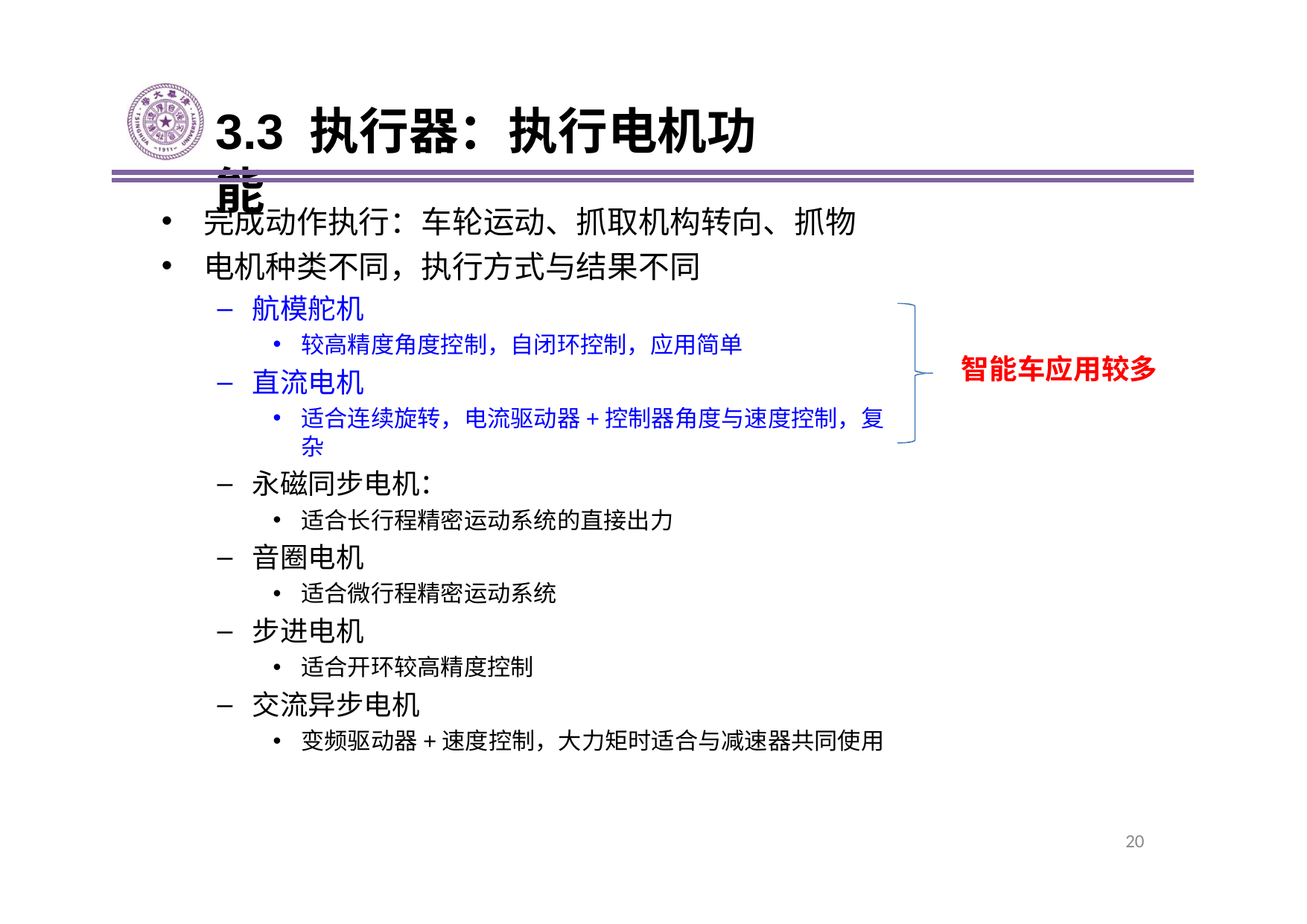

# 3.3 执行器：执行电机功能

完成动作执行：车轮运动、抓取机构转向、抓物
电机种类不同，执行方式与结果不同
航模舵机
较高精度角度控制，自闭环控制，应用简单
直流电机
适合连续旋转，电流驱动器+控制器角度与速度控制，复杂
永磁同步电机：
适合长行程精密运动系统的直接出力
音圈电机
适合微行程精密运动系统
步进电机
适合开环较高精度控制
交流异步电机
变频驱动器+速度控制，大力矩时适合与减速器共同使用

智能车应用较多
20